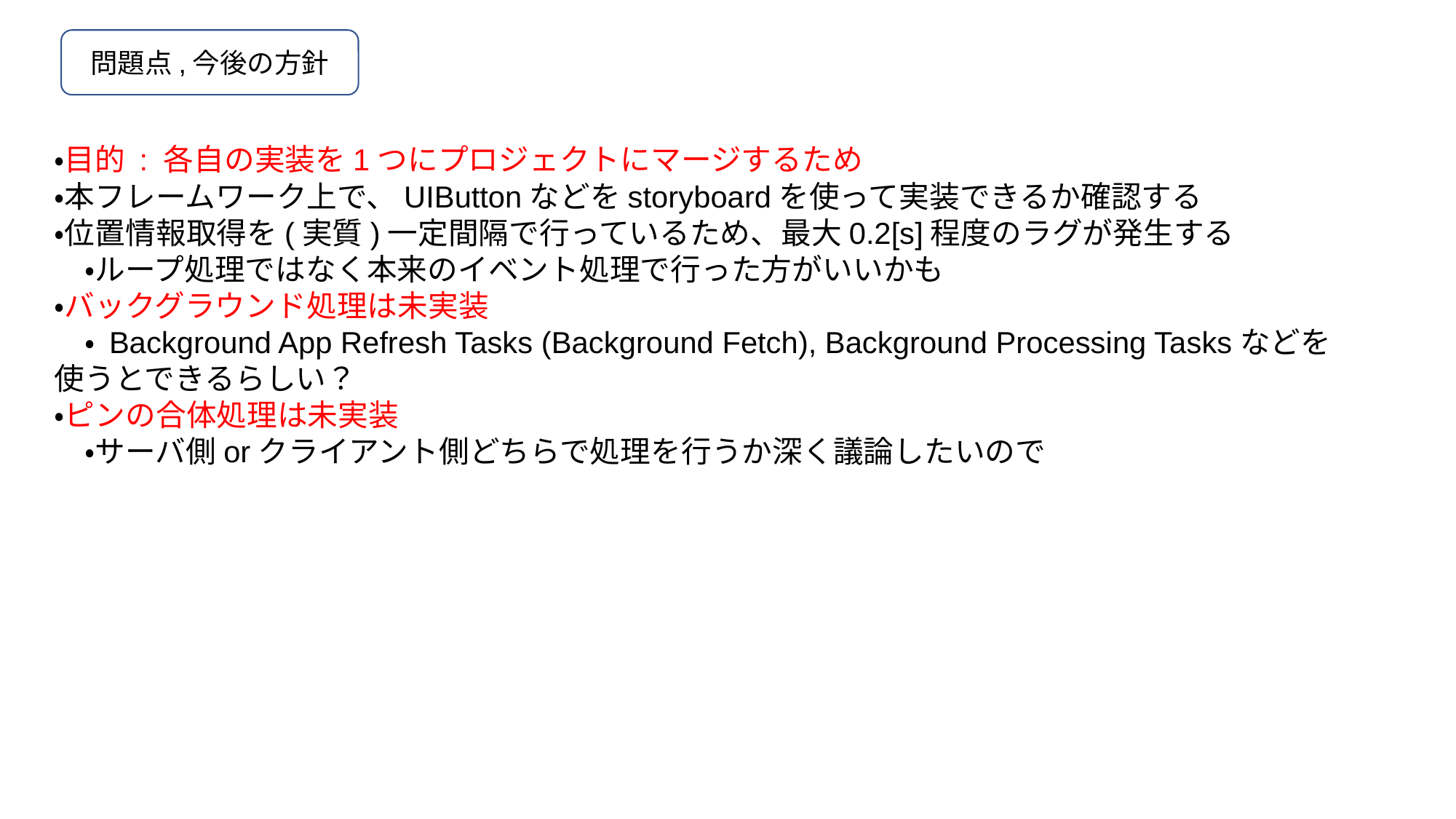

問題点,今後の方針
・目的 : 各自の実装を1つにプロジェクトにマージするため
・本フレームワーク上で、UIButtonなどをstoryboardを使って実装できるか確認する
・位置情報取得を(実質)一定間隔で行っているため、最大0.2[s]程度のラグが発生する
　・ループ処理ではなく本来のイベント処理で行った方がいいかも
・バックグラウンド処理は未実装
　・ Background App Refresh Tasks (Background Fetch), Background Processing Tasksなどを使うとできるらしい？
・ピンの合体処理は未実装
　・サーバ側orクライアント側どちらで処理を行うか深く議論したいので